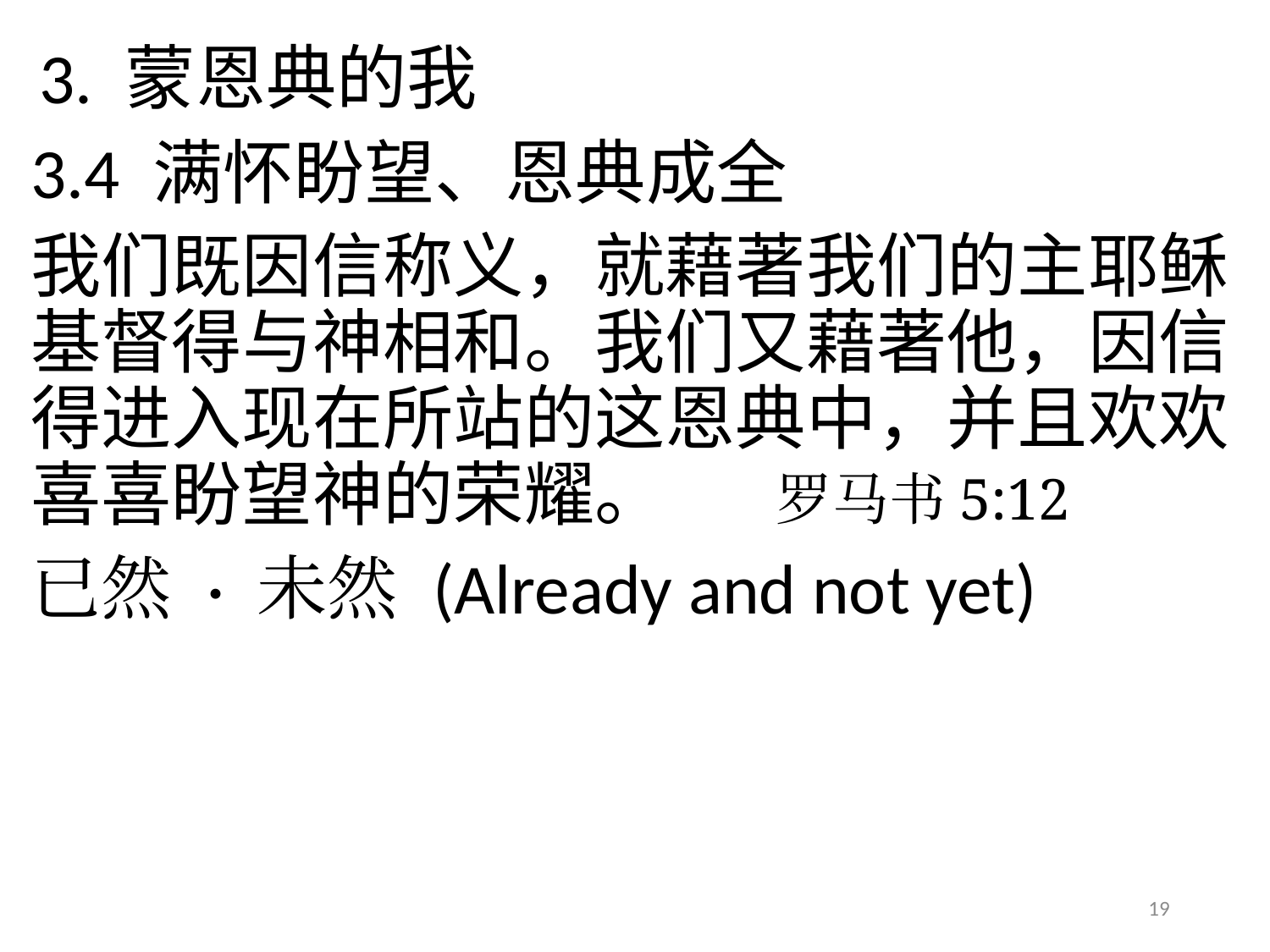

# 3. 蒙恩典的我
3.4 满怀盼望、恩典成全
我们既因信称义，就藉著我们的主耶稣基督得与神相和。我们又藉著他，因信得进入现在所站的这恩典中，并且欢欢喜喜盼望神的荣耀。       罗马书5:12
已然 · 未然 (Already and not yet)

19